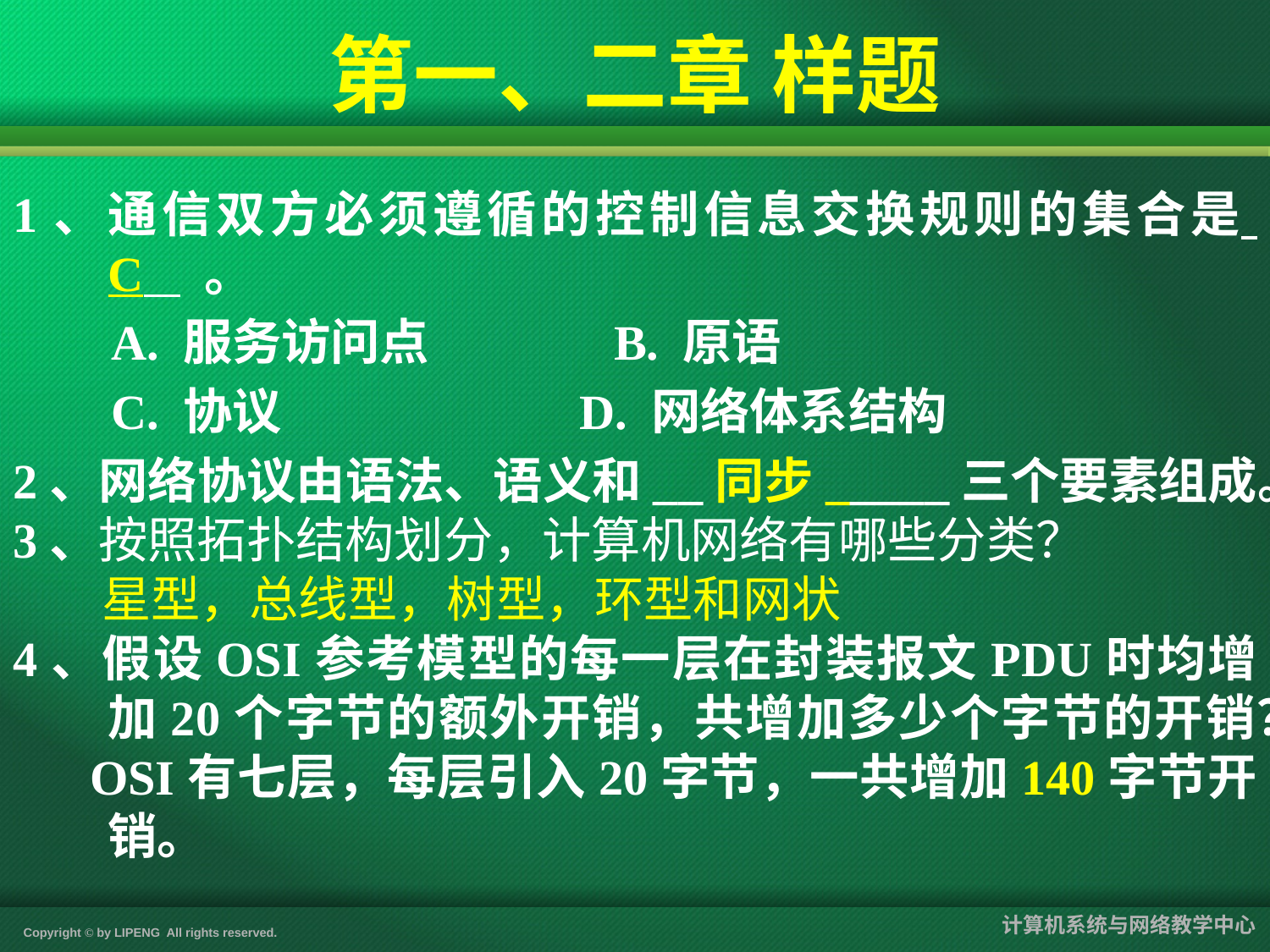

#
第一、二章 样题
1、通信双方必须遵循的控制信息交换规则的集合是  C    。
        A. 服务访问点　           B. 原语
        C. 协议　　  	       D. 网络体系结构
2、网络协议由语法、语义和__同步_____三个要素组成。
3、按照拓扑结构划分，计算机网络有哪些分类？
       星型，总线型，树型，环型和网状
4、假设OSI参考模型的每一层在封装报文PDU时均增加20个字节的额外开销，共增加多少个字节的开销？
      OSI有七层，每层引入20字节，一共增加140字节开销。